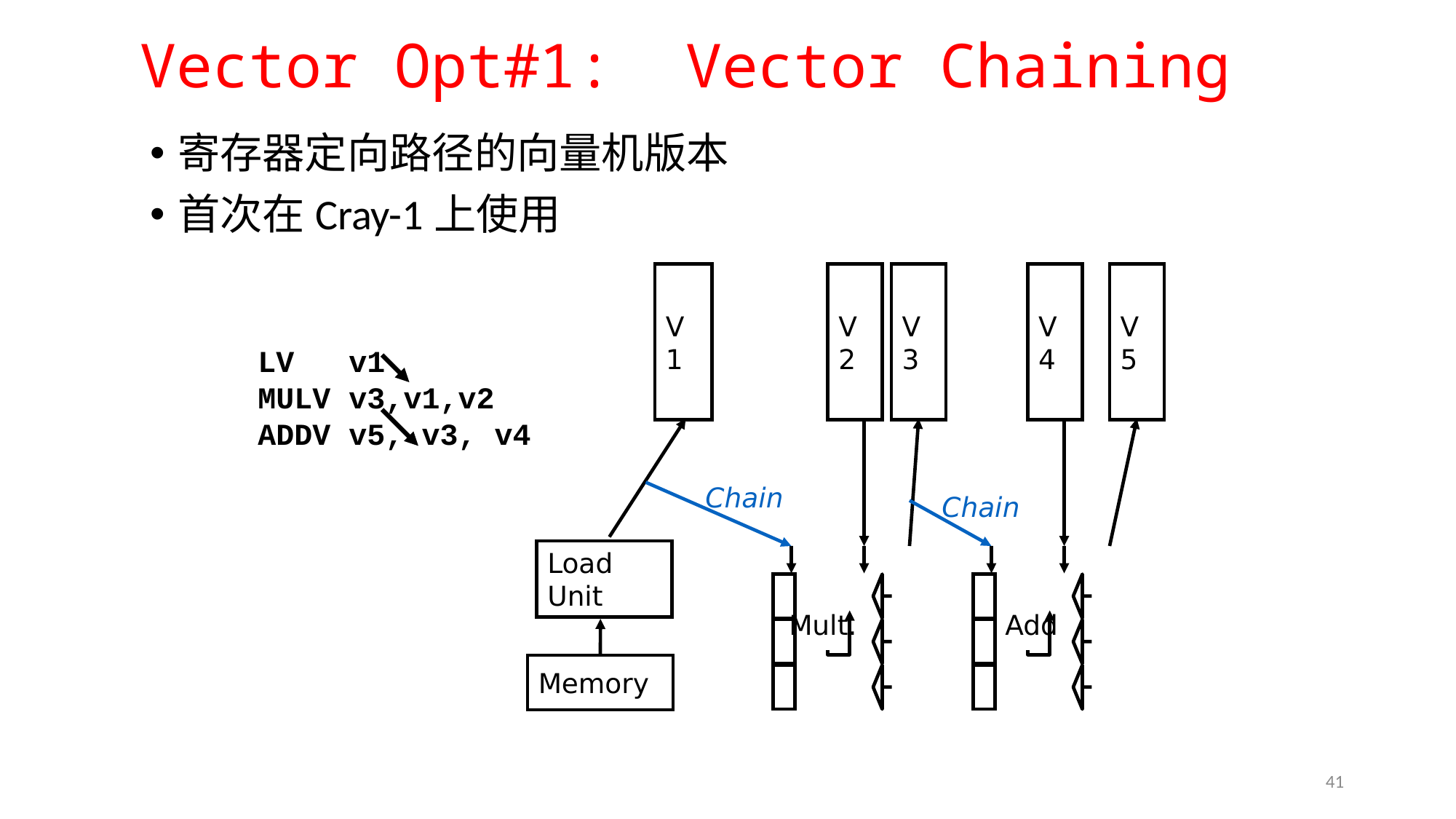

# Vector Opt#1:  Vector Chaining
寄存器定向路径的向量机版本
首次在Cray-1上使用
V1

Load Unit

Memory
V2
V3

Chain

Mult.

V4
V5

Chain

Add

LV   v1
MULV v3,v1,v2
ADDV v5, v3, v4

41